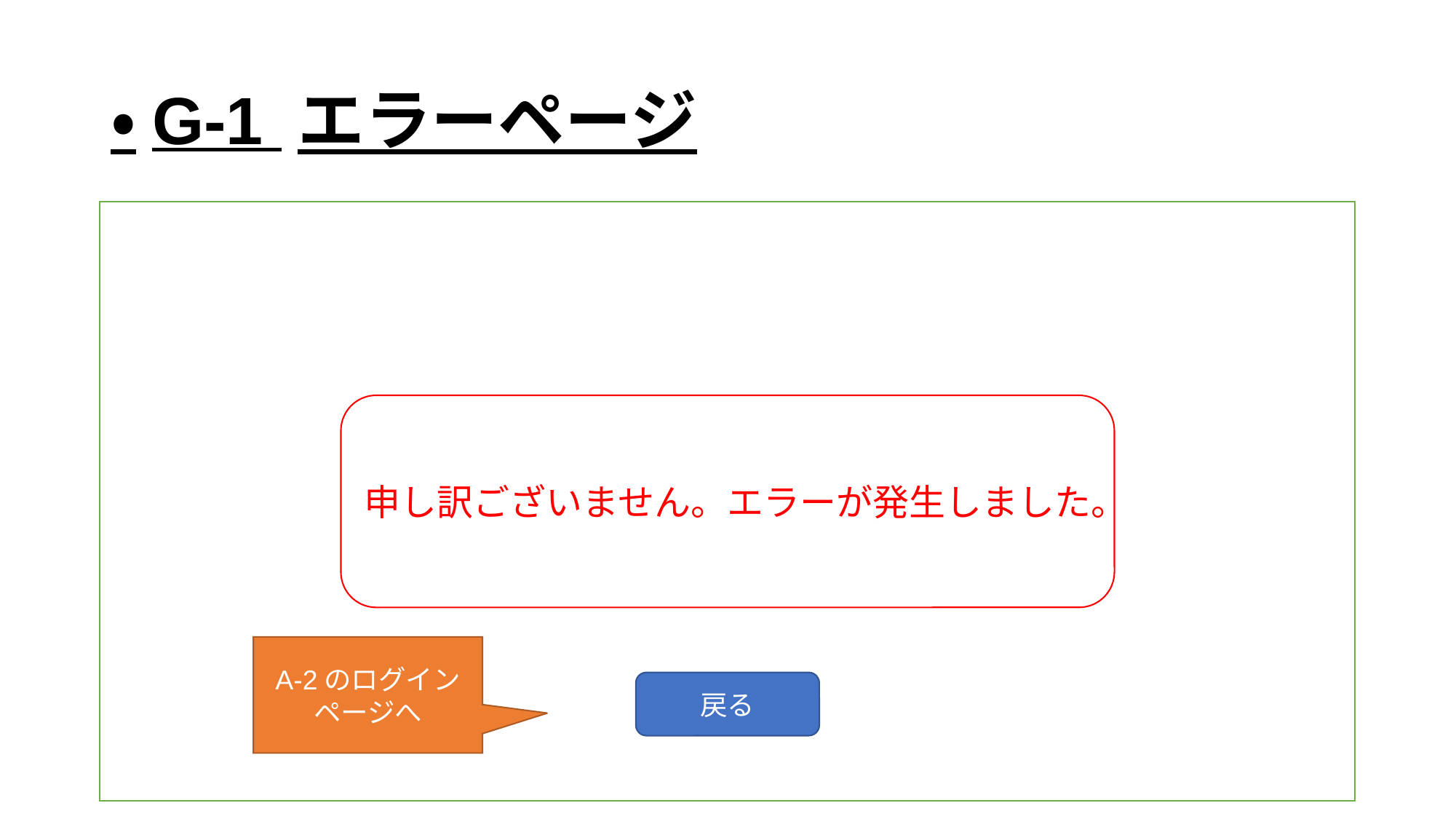

# ・G-1 エラーページ

申し訳ございません。エラーが発生しました。
A-2のログインページへ
戻る